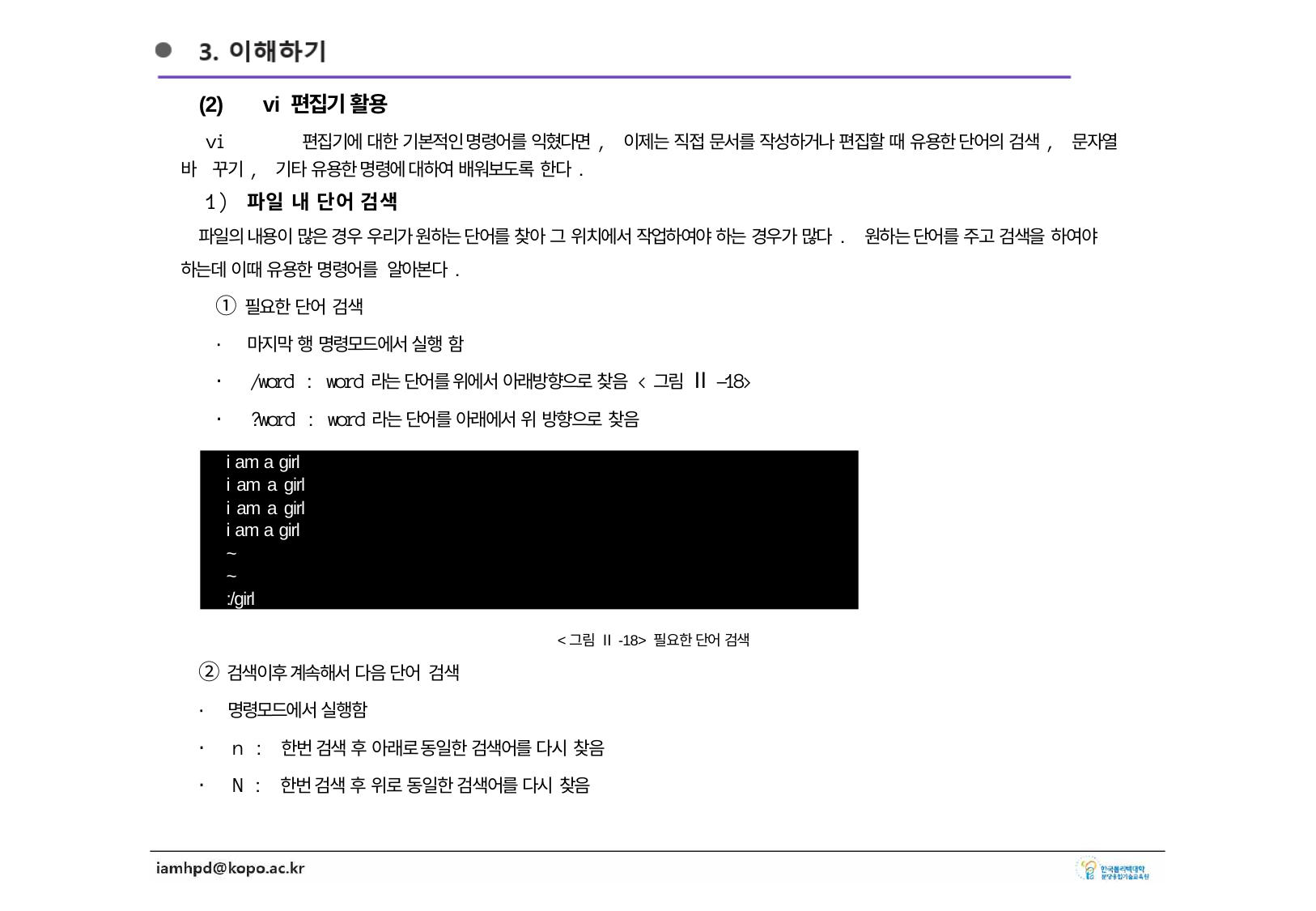

(2)	vi 편집기 활용
vi	편집기에 대한 기본적인 명령어를 익혔다면, 이제는 직접 문서를 작성하거나 편집할 때 유용한 단어의 검색, 문자열 바  꾸기, 기타 유용한 명령에 대하여 배워보도록 한다.
1) 파일 내 단어 검색
파일의 내용이 많은 경우 우리가 원하는 단어를 찾아 그 위치에서 작업하여야 하는 경우가 많다. 원하는 단어를 주고 검색을  하여야 하는데 이때 유용한 명령어를 알아본다.
① 필요한 단어 검색
∙ 마지막 행 명령모드에서 실행 함
∙ /word : word라는 단어를 위에서 아래방향으로 찾음 <그림 Ⅱ-18>
∙ ?word : word라는 단어를 아래에서 위 방향으로 찾음
i am a girl
i am a girl   i am a girl   i am a girl
~
~
:/girl
<그림 Ⅱ-18> 필요한 단어 검색
② 검색이후 계속해서 다음 단어 검색
∙ 명령모드에서 실행함
∙ n : 한번 검색 후 아래로 동일한 검색어를 다시 찾음
∙ N : 한번 검색 후 위로 동일한 검색어를 다시 찾음